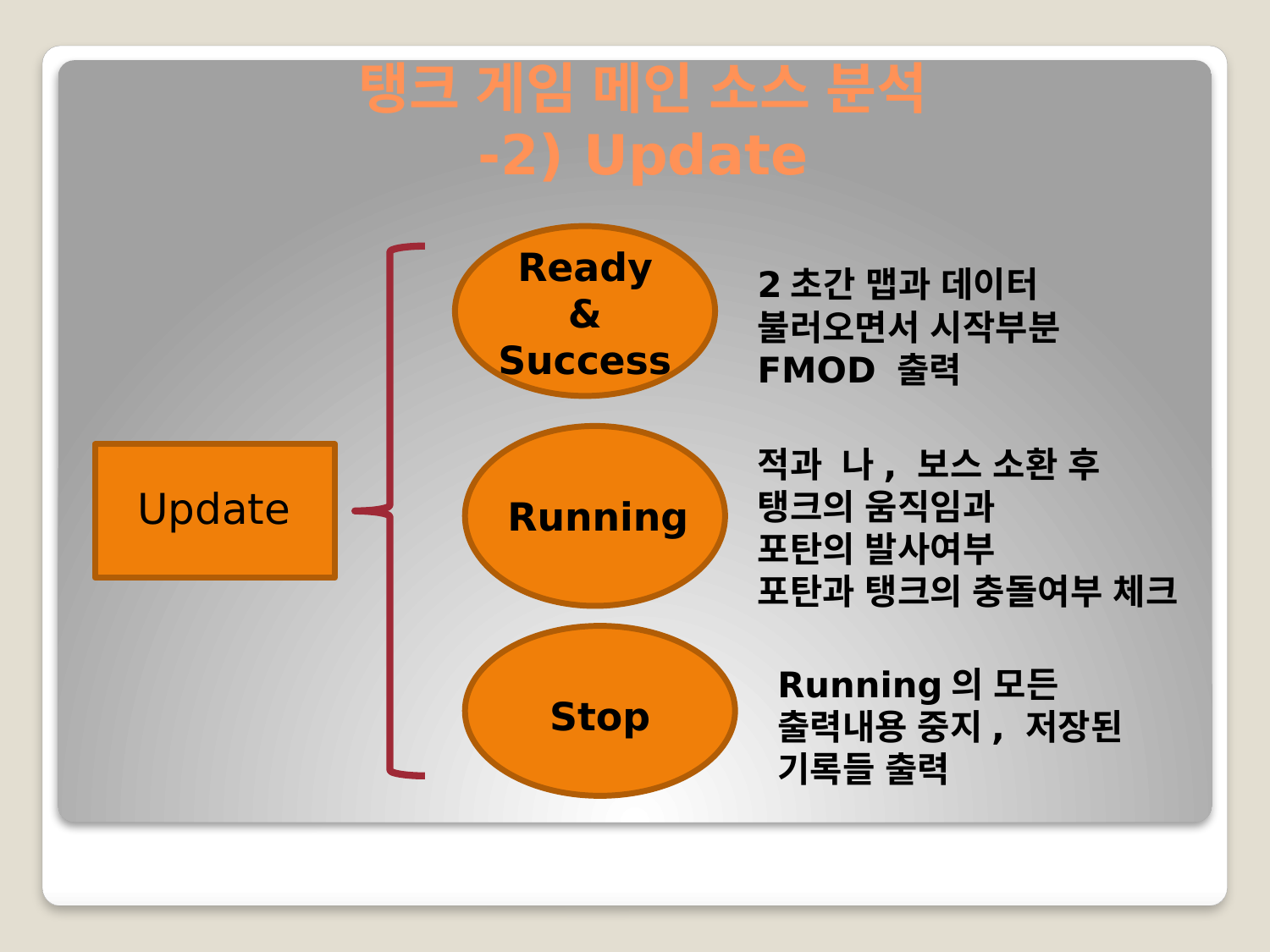

# 탱크 게임 메인 소스 분석 -2) Update

Ready
& Success

Update
Running
Stop
2초간 맵과 데이터 불러오면서 시작부분 FMOD 출력
적과  나, 보스 소환 후
탱크의 움직임과
포탄의 발사여부
포탄과 탱크의 충돌여부 체크
Running의 모든 출력내용 중지, 저장된 기록들 출력